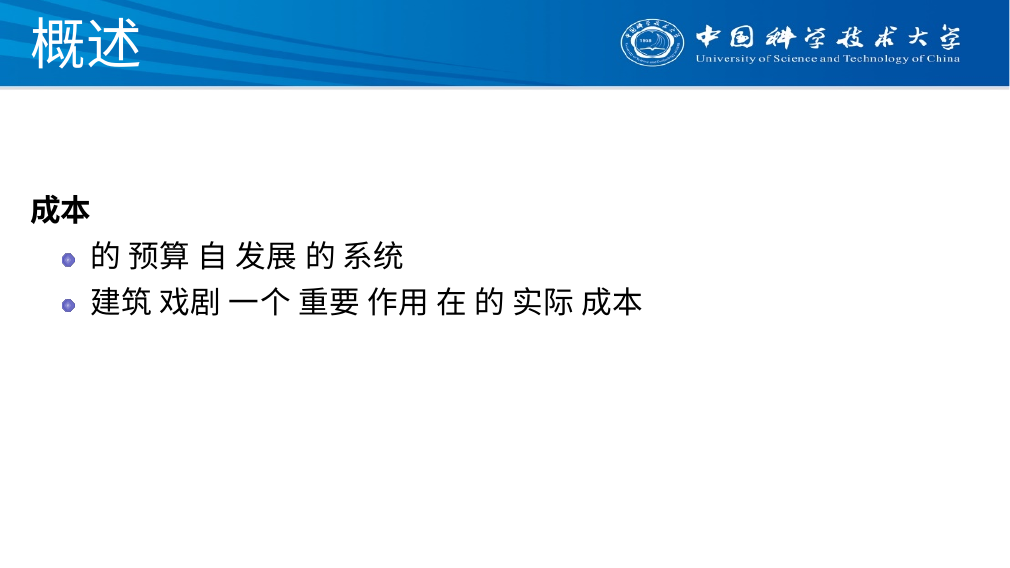

# 概述
成本
的 预算 自 发展 的 系统
建筑 戏剧 一个 重要 作用 在 的 实际 成本